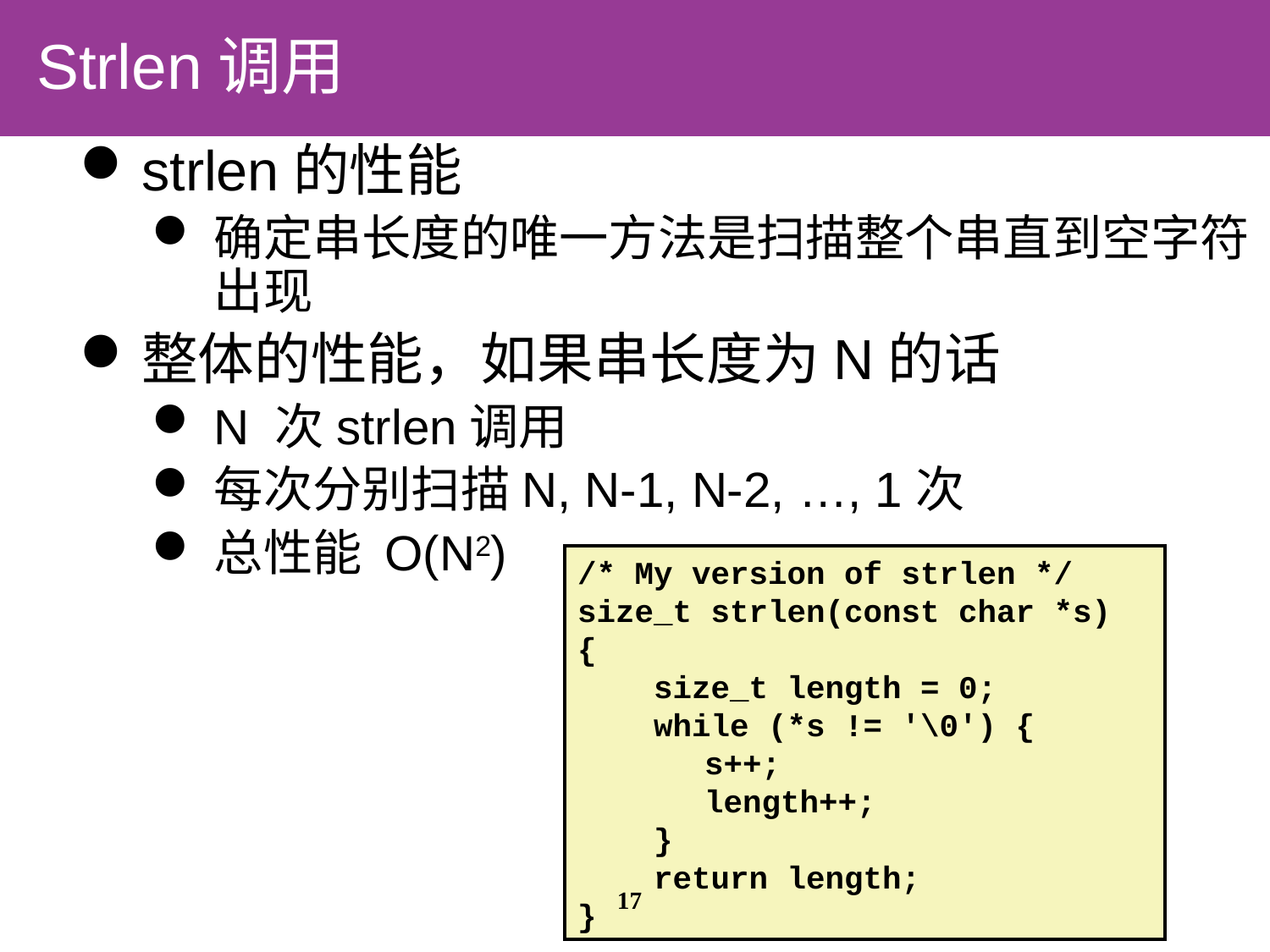

# Strlen调用
strlen的性能
确定串长度的唯一方法是扫描整个串直到空字符出现
整体的性能，如果串长度为N的话
N 次strlen调用
每次分别扫描N, N-1, N-2, …, 1次
总性能 O(N2)
/* My version of strlen */
size_t strlen(const char *s)
{
    size_t length = 0;
    while (*s != '\0') {
	s++;
	length++;
    }
    return length;
}
17